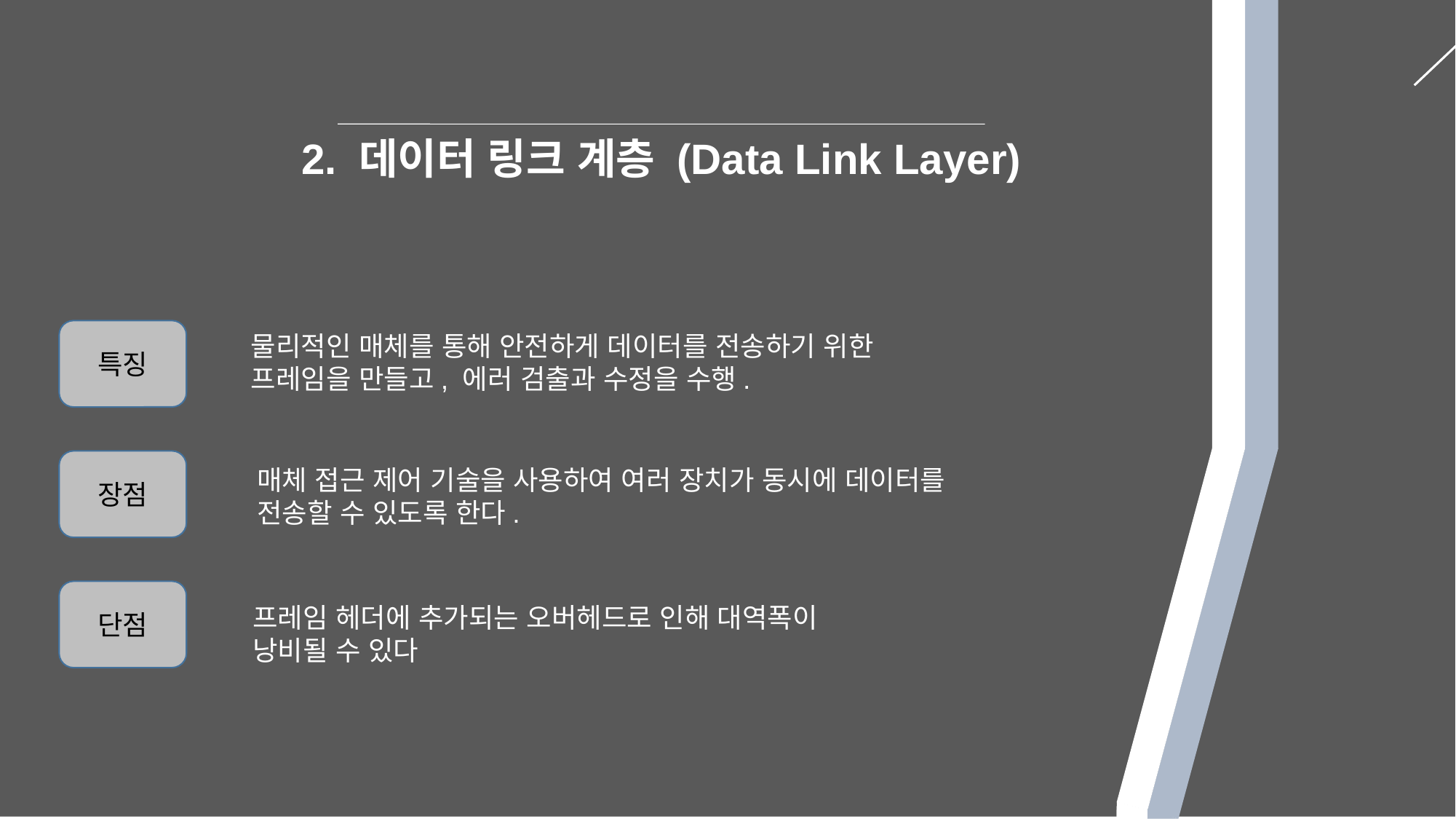

2. 데이터 링크 계층 (Data Link Layer)

특징
물리적인 매체를 통해 안전하게 데이터를 전송하기 위한 프레임을 만들고, 에러 검출과 수정을 수행.
장점
매체 접근 제어 기술을 사용하여 여러 장치가 동시에 데이터를
전송할 수 있도록 한다.
단점
프레임 헤더에 추가되는 오버헤드로 인해 대역폭이 낭비될 수 있다